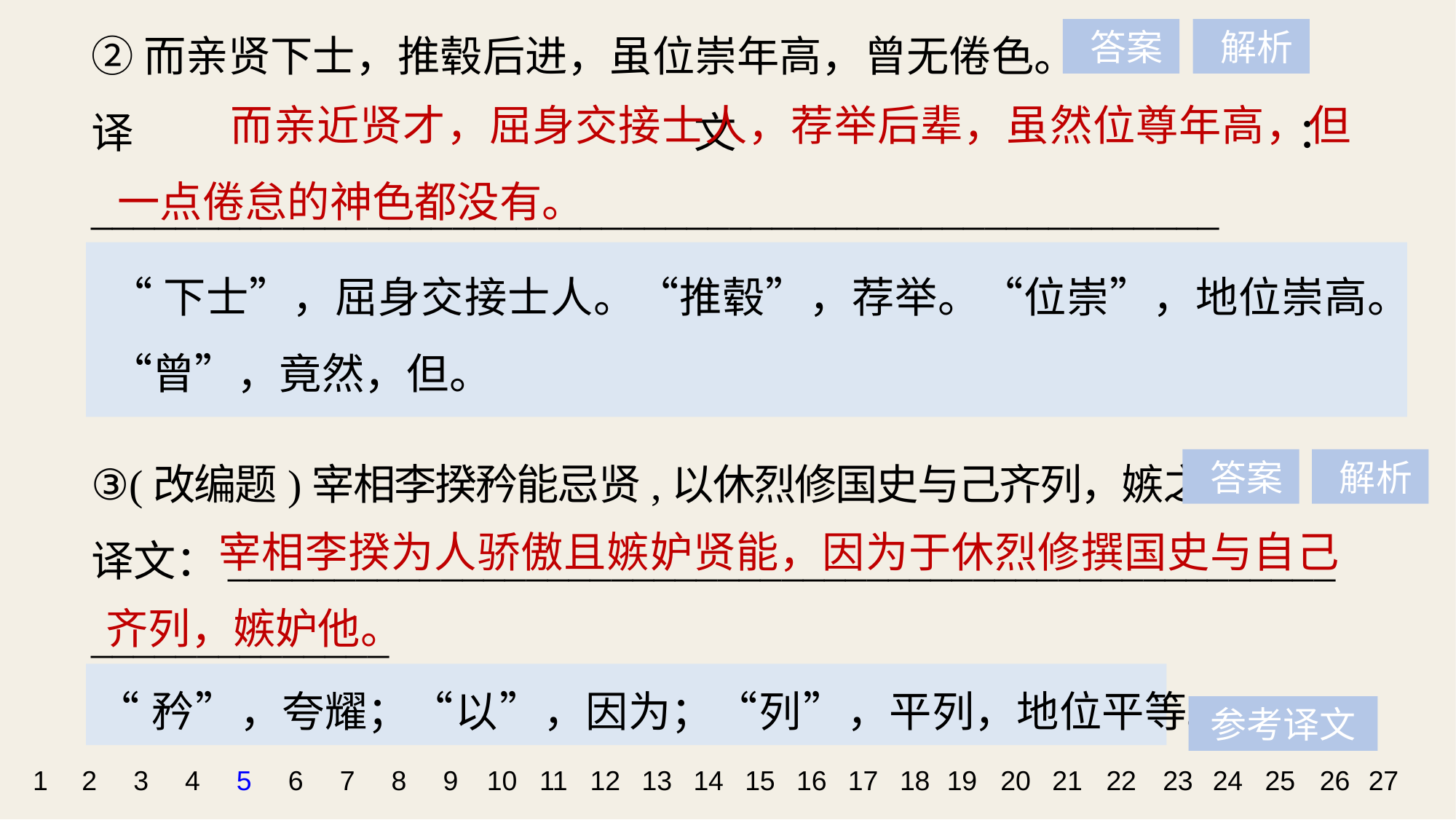

②而亲贤下士，推毂后进，虽位崇年高，曾无倦色。
译文：_____________________________________________________
_______________________
 答案
 解析
          而亲近贤才，屈身交接士人，荐举后辈，虽然位尊年高，但一点倦怠的神色都没有。
“下士”，屈身交接士人。“推毂”，荐举。“位崇”，地位崇高。“曾”，竟然，但。

③(改编题)宰相李揆矜能忌贤,以休烈修国史与己齐列，嫉之。
译文：____________________________________________________
______________
 答案
 解析
          宰相李揆为人骄傲且嫉妒贤能，因为于休烈修撰国史与自己齐列，嫉妒他。
“矜”，夸耀；“以”，因为；“列”，平列，地位平等。

参考译文
1
2
3
4
5
6
7
8
9
10
11
12
13
14
15
16
17
18
19
20
21
22
23
24
25
26
27